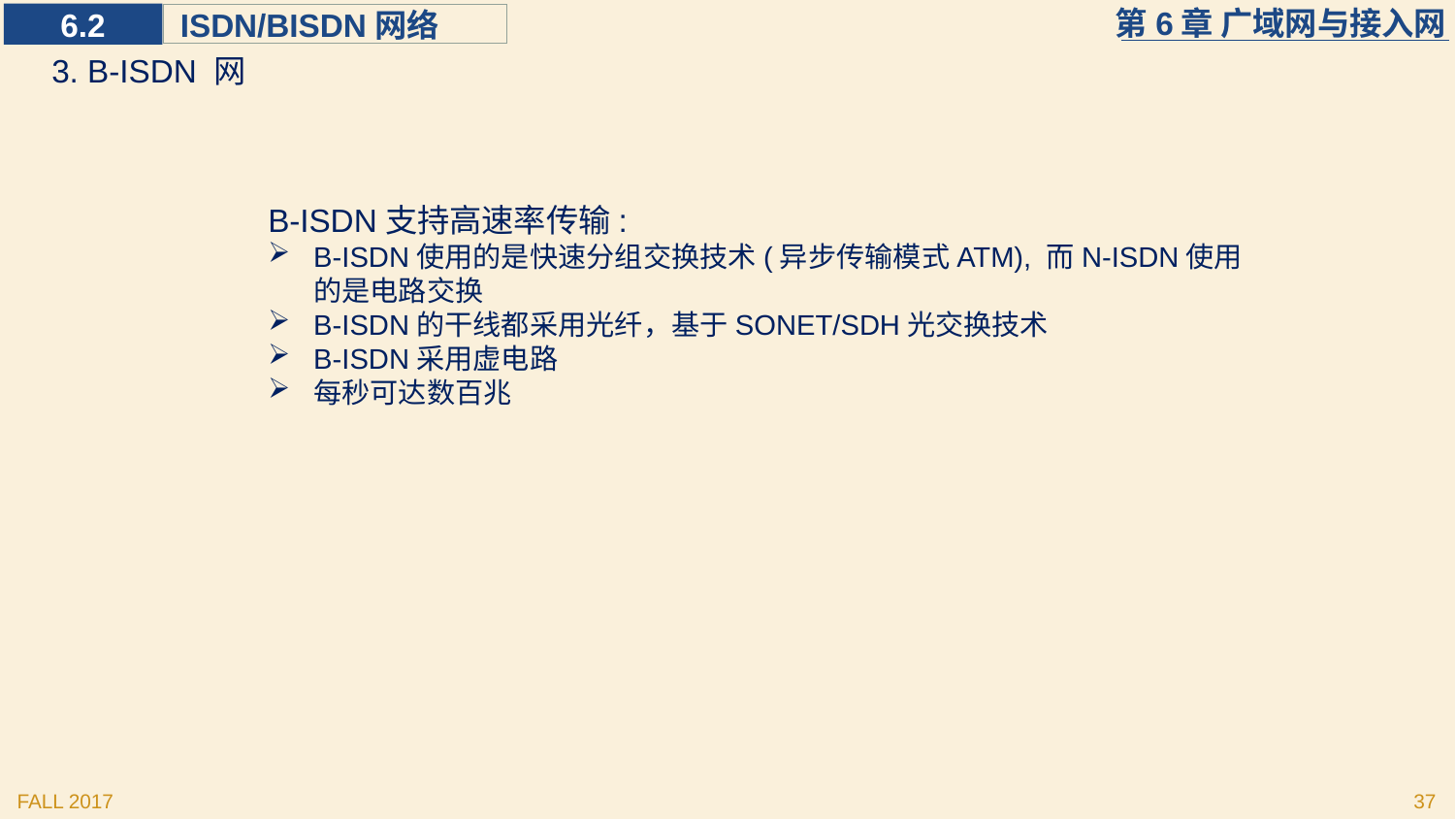

3. B-ISDN 网
B-ISDN支持高速率传输:
B-ISDN使用的是快速分组交换技术(异步传输模式ATM), 而N-ISDN使用的是电路交换
B-ISDN的干线都采用光纤，基于SONET/SDH光交换技术
B-ISDN采用虚电路
每秒可达数百兆